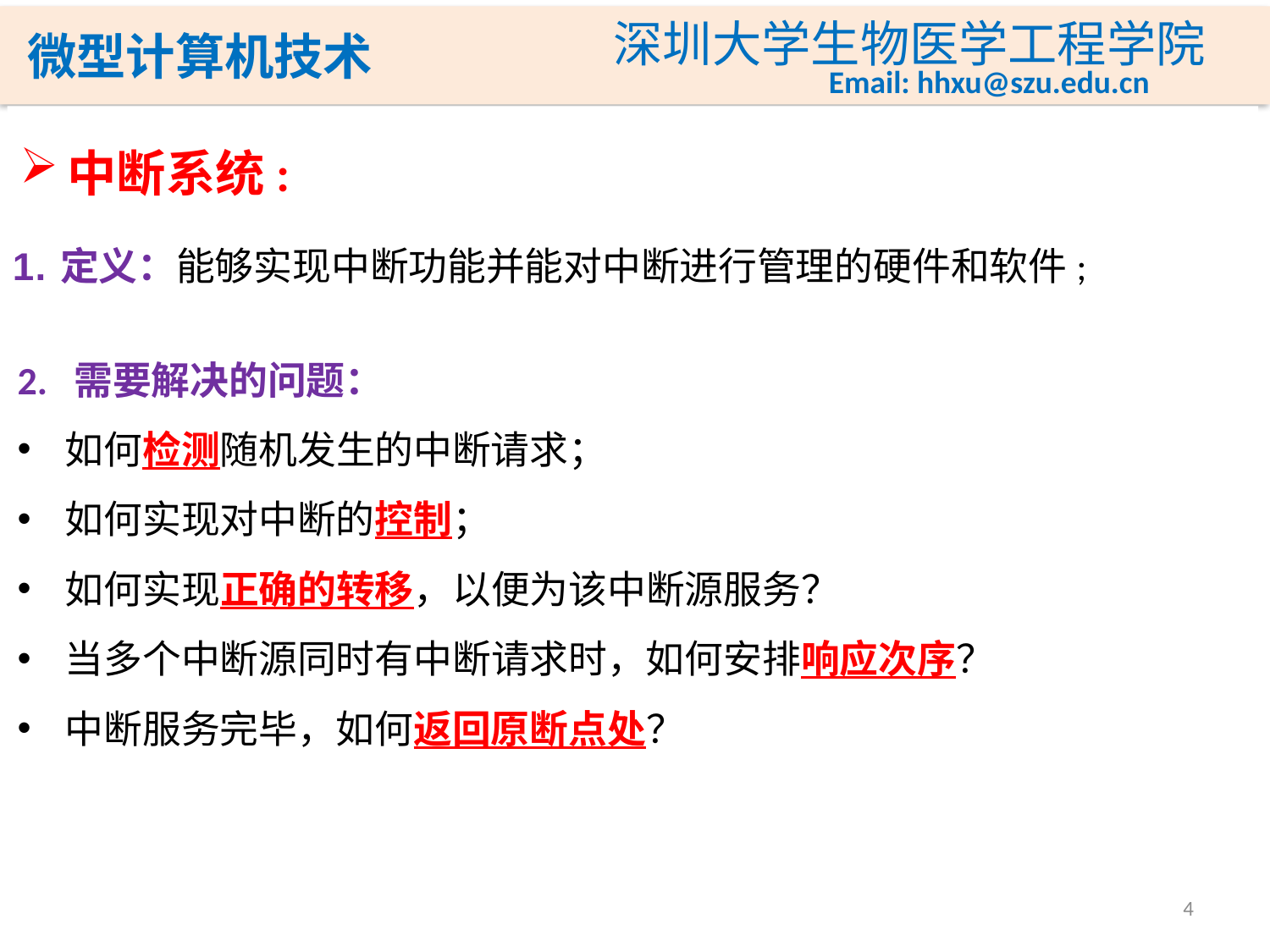

中断系统:
定义：能够实现中断功能并能对中断进行管理的硬件和软件;
2.  需要解决的问题：
如何检测随机发生的中断请求；
如何实现对中断的控制；
如何实现正确的转移，以便为该中断源服务？
当多个中断源同时有中断请求时，如何安排响应次序？
中断服务完毕，如何返回原断点处？
4